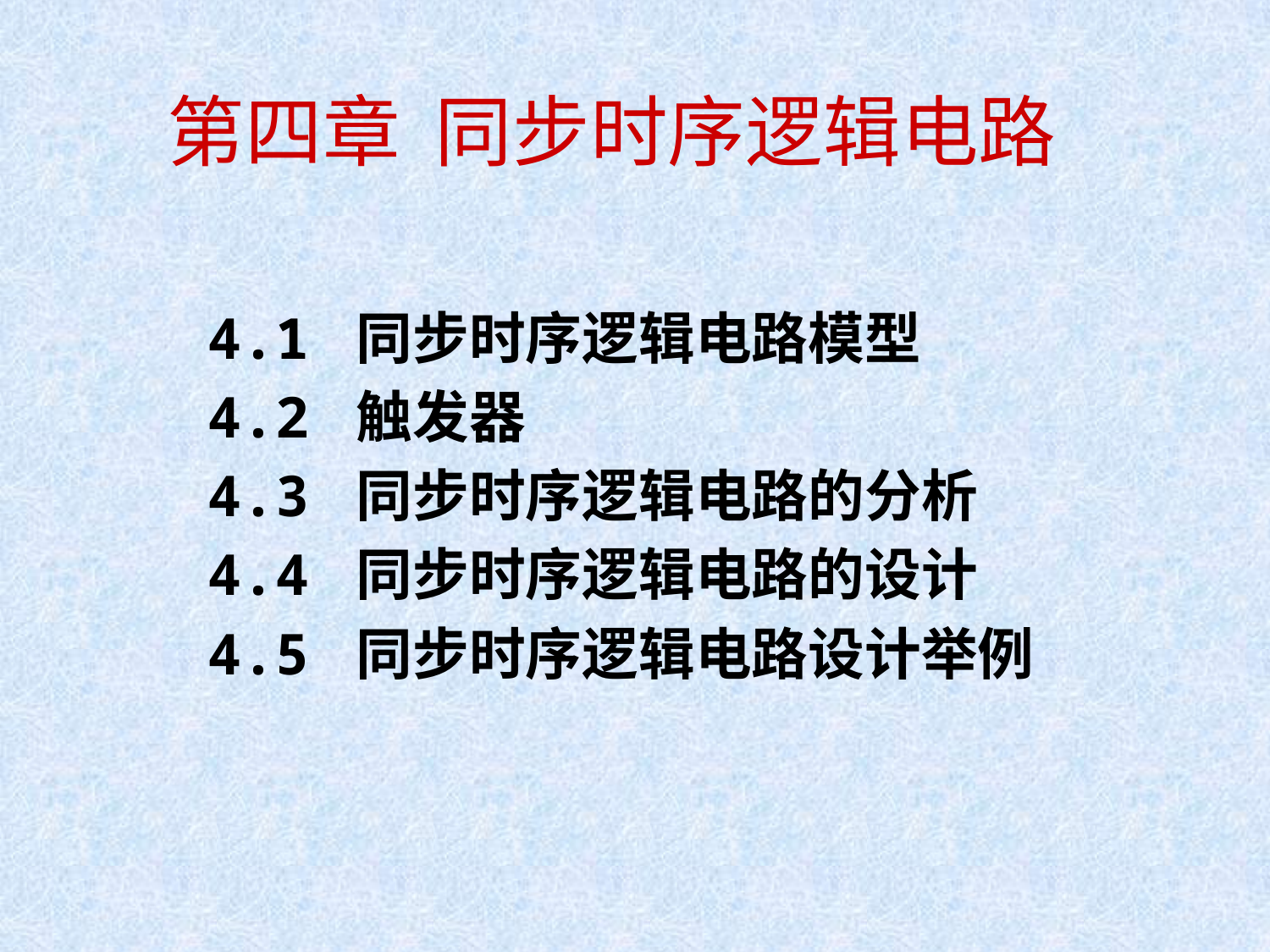

第四章  同步时序逻辑电路
4.1 同步时序逻辑电路模型
4.2 触发器
4.3 同步时序逻辑电路的分析
4.4 同步时序逻辑电路的设计
4.5 同步时序逻辑电路设计举例